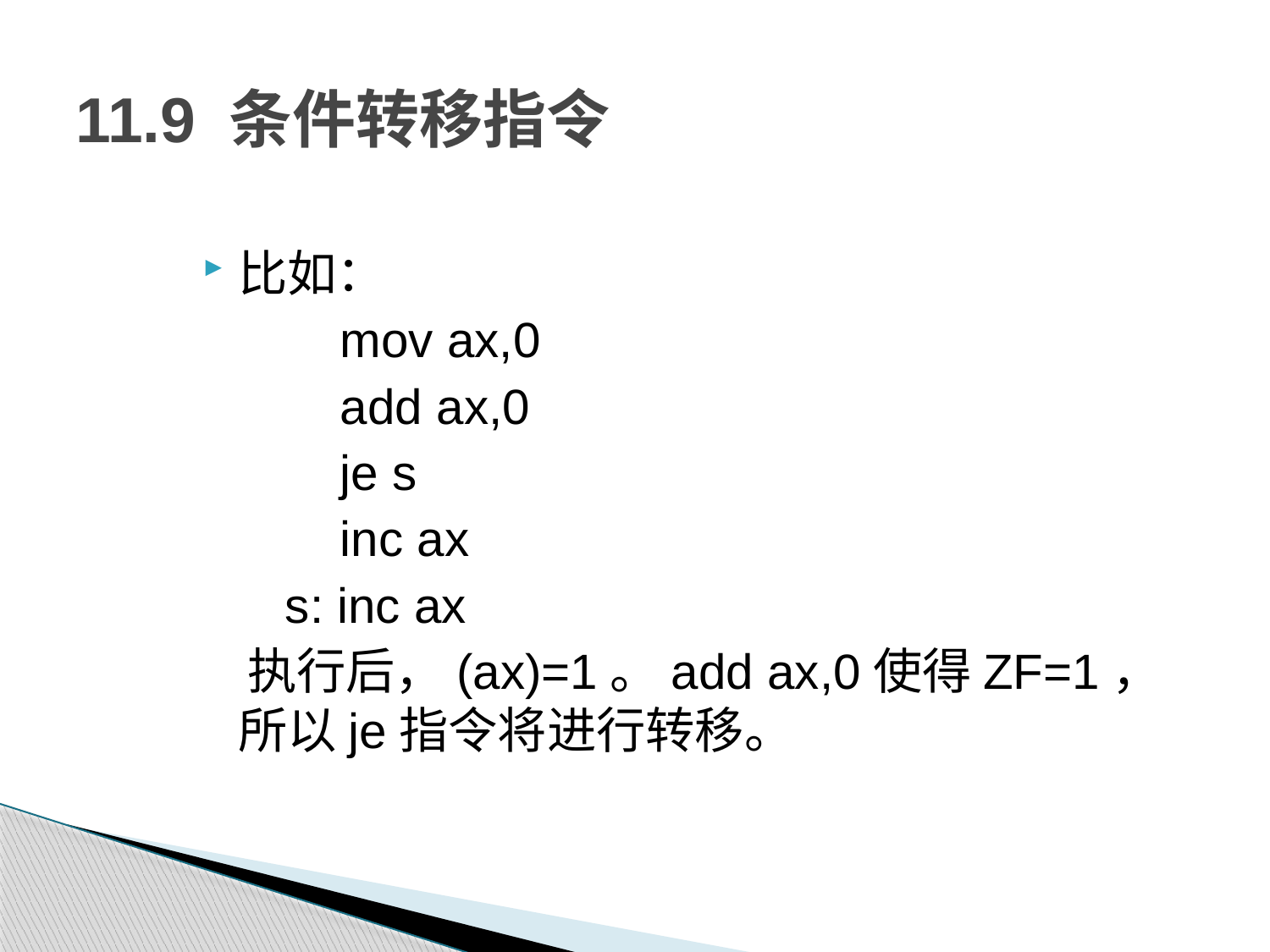

# 11.9 条件转移指令
比如：
          mov ax,0
          add ax,0
          je s
          inc ax
      s: inc ax
   执行后，(ax)=1。add ax,0使得ZF=1，所以je指令将进行转移。